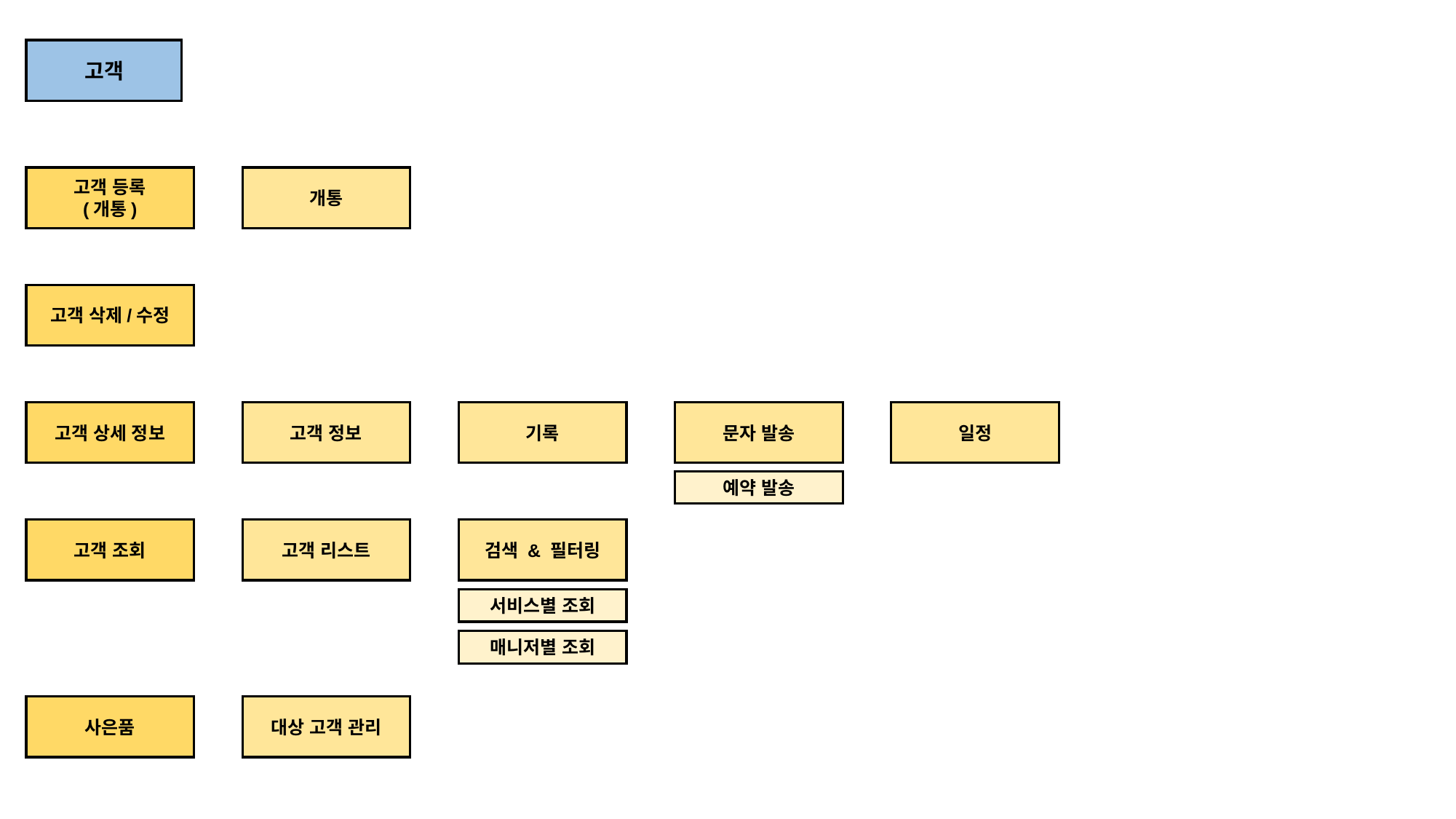

고객
고객 등록
(개통)
개통
고객 삭제/수정
고객 상세 정보
고객 정보
기록
문자 발송
일정
예약 발송
고객 조회
고객 리스트
검색 & 필터링
서비스별 조회
매니저별 조회
사은품
대상 고객 관리